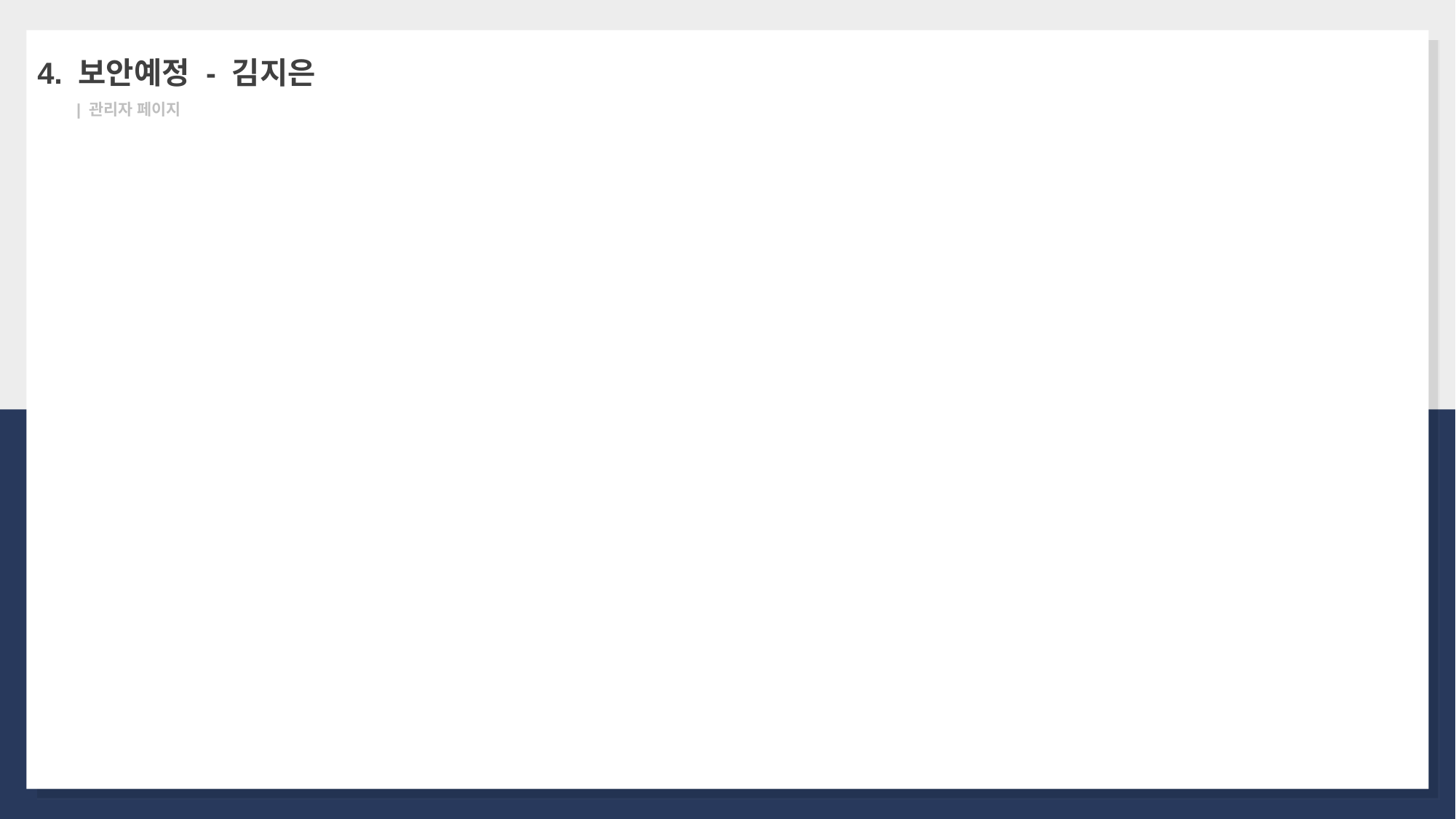

4. 보안예정 - 김지은
              | 관리자 페이지